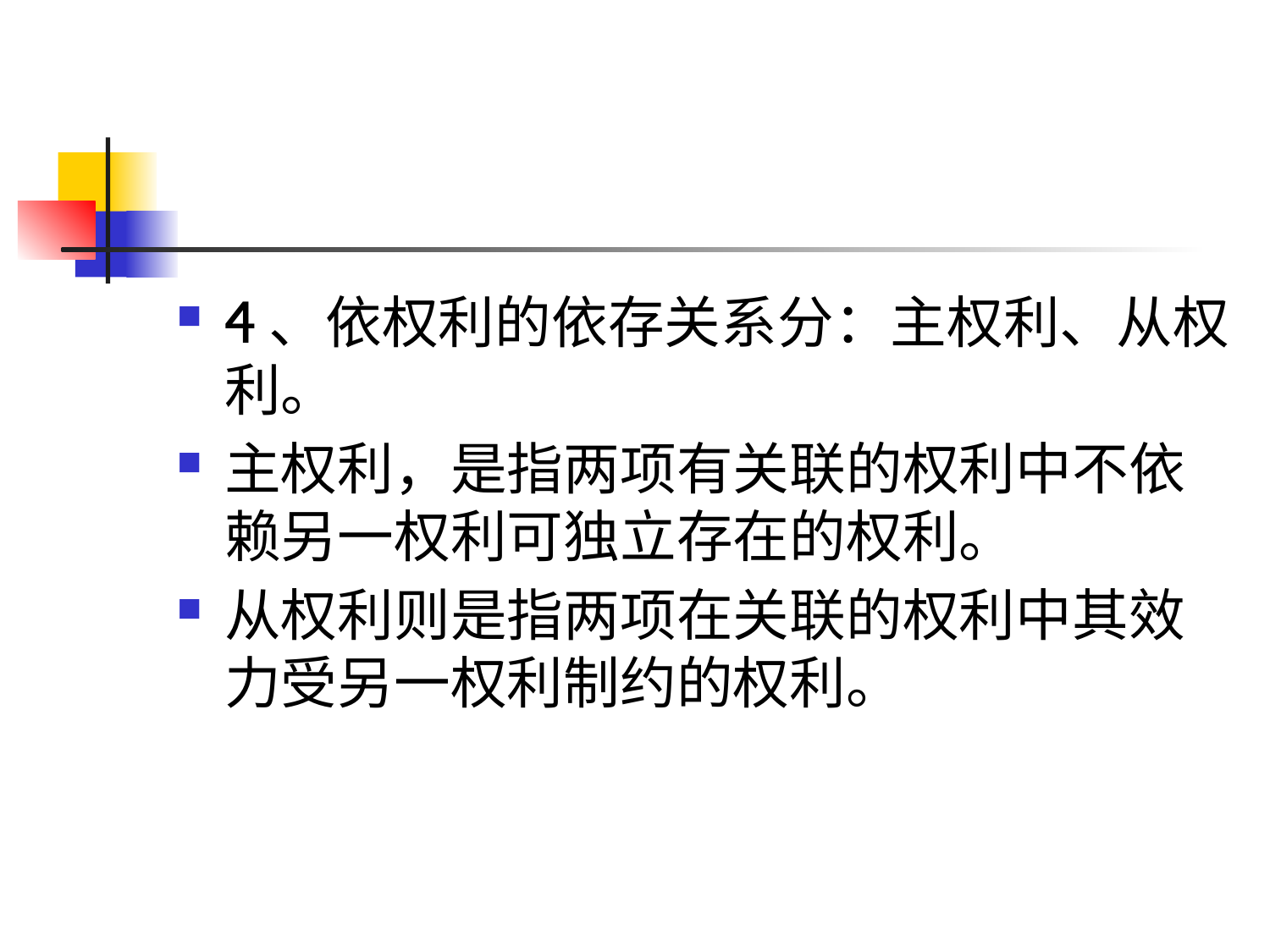

#
4、依权利的依存关系分：主权利、从权利。
主权利，是指两项有关联的权利中不依赖另一权利可独立存在的权利。
从权利则是指两项在关联的权利中其效力受另一权利制约的权利。